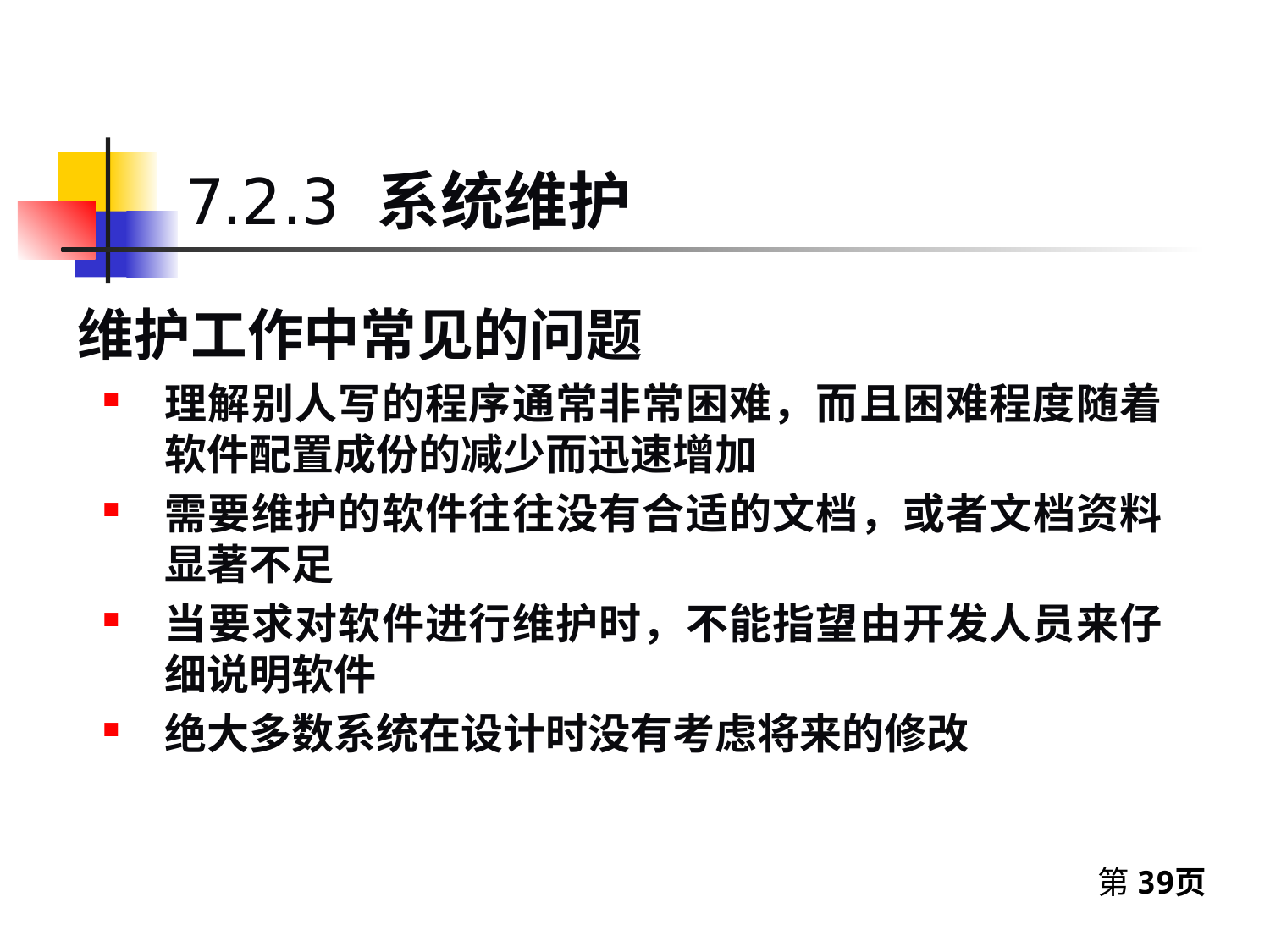

7.2.3 系统维护
维护工作中常见的问题
理解别人写的程序通常非常困难，而且困难程度随着软件配置成份的减少而迅速增加
需要维护的软件往往没有合适的文档，或者文档资料显著不足
当要求对软件进行维护时，不能指望由开发人员来仔细说明软件
绝大多数系统在设计时没有考虑将来的修改